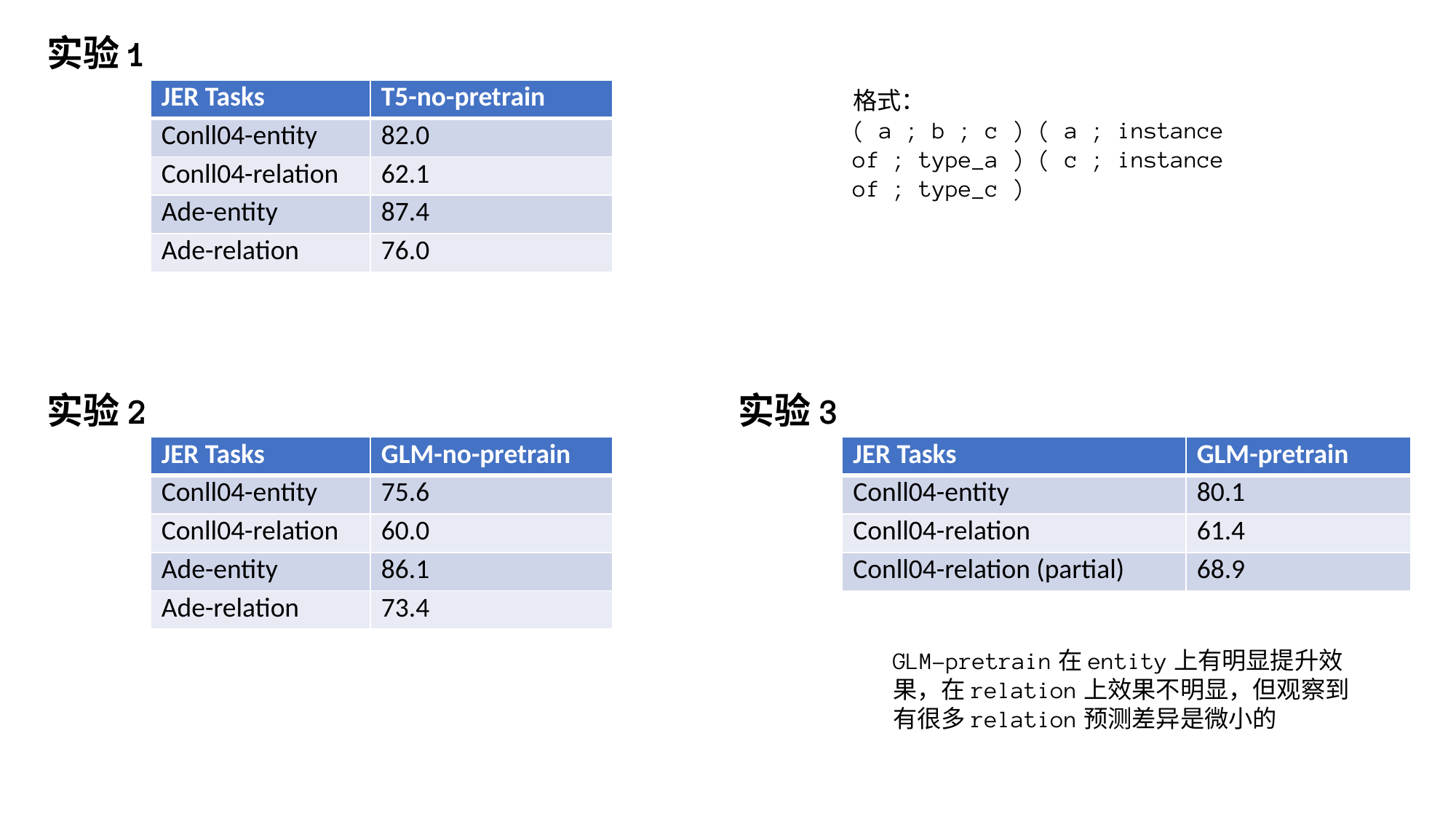

实验1
| JER Tasks | T5-no-pretrain |
| --- | --- |
| Conll04-entity | 82.0 |
| Conll04-relation | 62.1 |
| Ade-entity | 87.4 |
| Ade-relation | 76.0 |
格式：
( a ; b ; c ) ( a ; instance of ; type_a ) ( c ; instance of ; type_c )
实验3
实验2
| JER Tasks | GLM-no-pretrain |
| --- | --- |
| Conll04-entity | 75.6 |
| Conll04-relation | 60.0 |
| Ade-entity | 86.1 |
| Ade-relation | 73.4 |
| JER Tasks | GLM-pretrain |
| --- | --- |
| Conll04-entity | 80.1 |
| Conll04-relation | 61.4 |
| Conll04-relation (partial) | 68.9 |
GLM-pretrain在entity上有明显提升效果，在relation上效果不明显，但观察到有很多relation预测差异是微小的